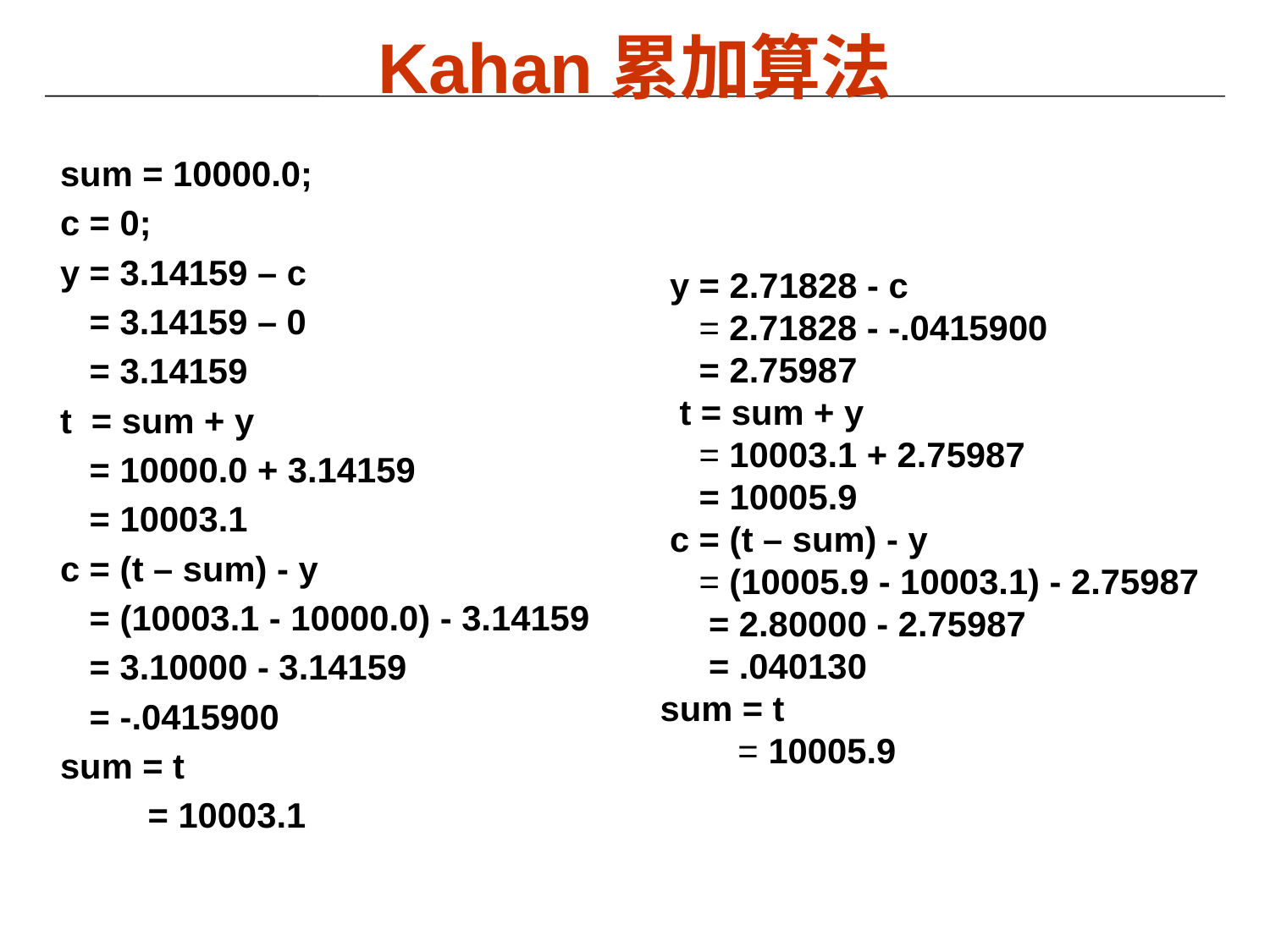

# Kahan累加算法
sum = 10000.0;
c = 0;
y = 3.14159 – c
   = 3.14159 – 0
   = 3.14159
t  = sum + y
   = 10000.0 + 3.14159
   = 10003.1
c = (t – sum) - y
   = (10003.1 - 10000.0) - 3.14159
   = 3.10000 - 3.14159
   = -.0415900
sum = t
         = 10003.1
 y = 2.71828 - c
    = 2.71828 - -.0415900
    = 2.75987
  t = sum + y
    = 10003.1 + 2.75987
    = 10005.9
 c = (t – sum) - y
    = (10005.9 - 10003.1) - 2.75987
     = 2.80000 - 2.75987
     = .040130
sum = t
        = 10005.9